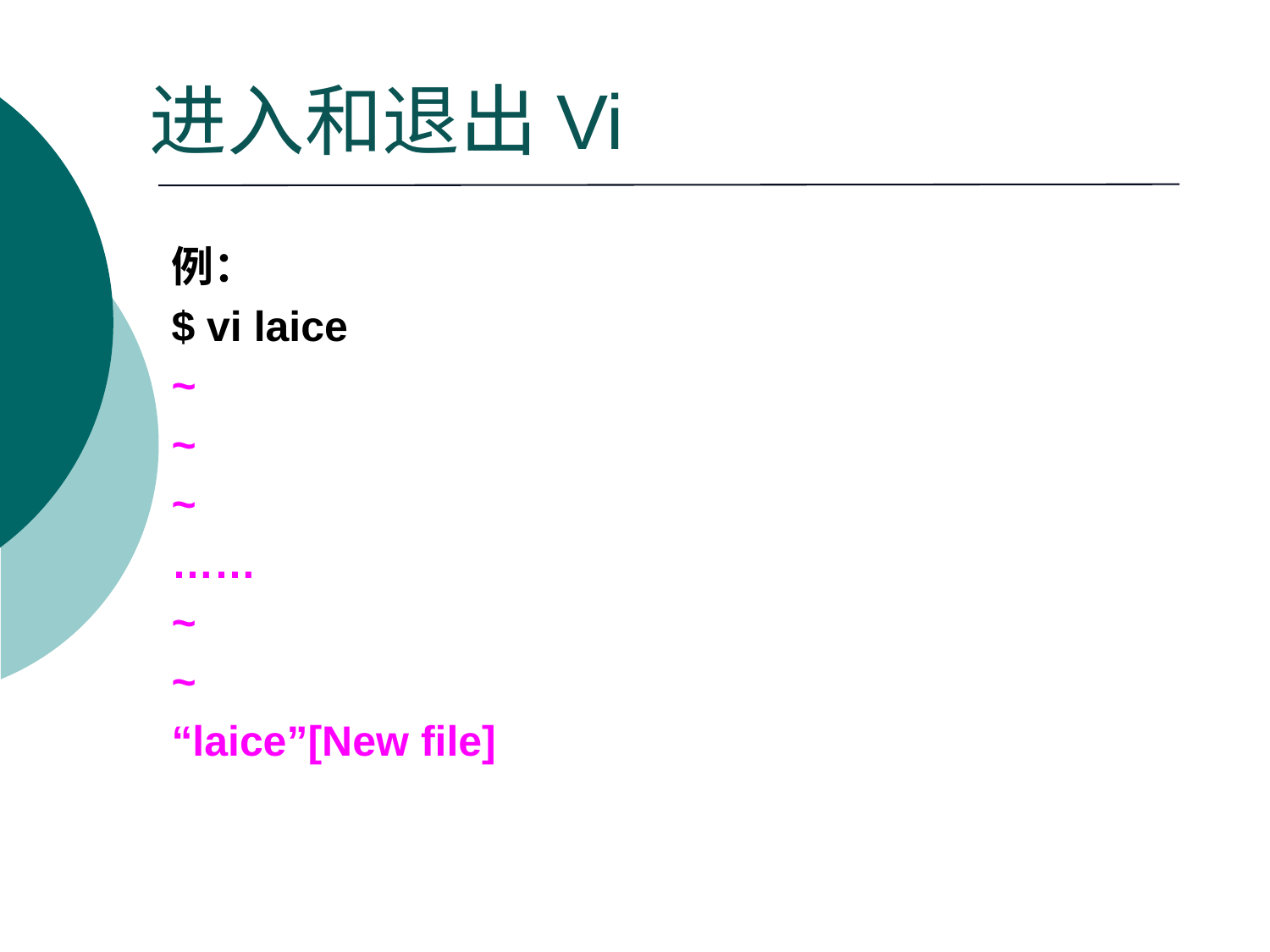

# 进入和退出Vi
例：
$ vi laice
~
~
~
……
~
~
“laice”[New file]
10